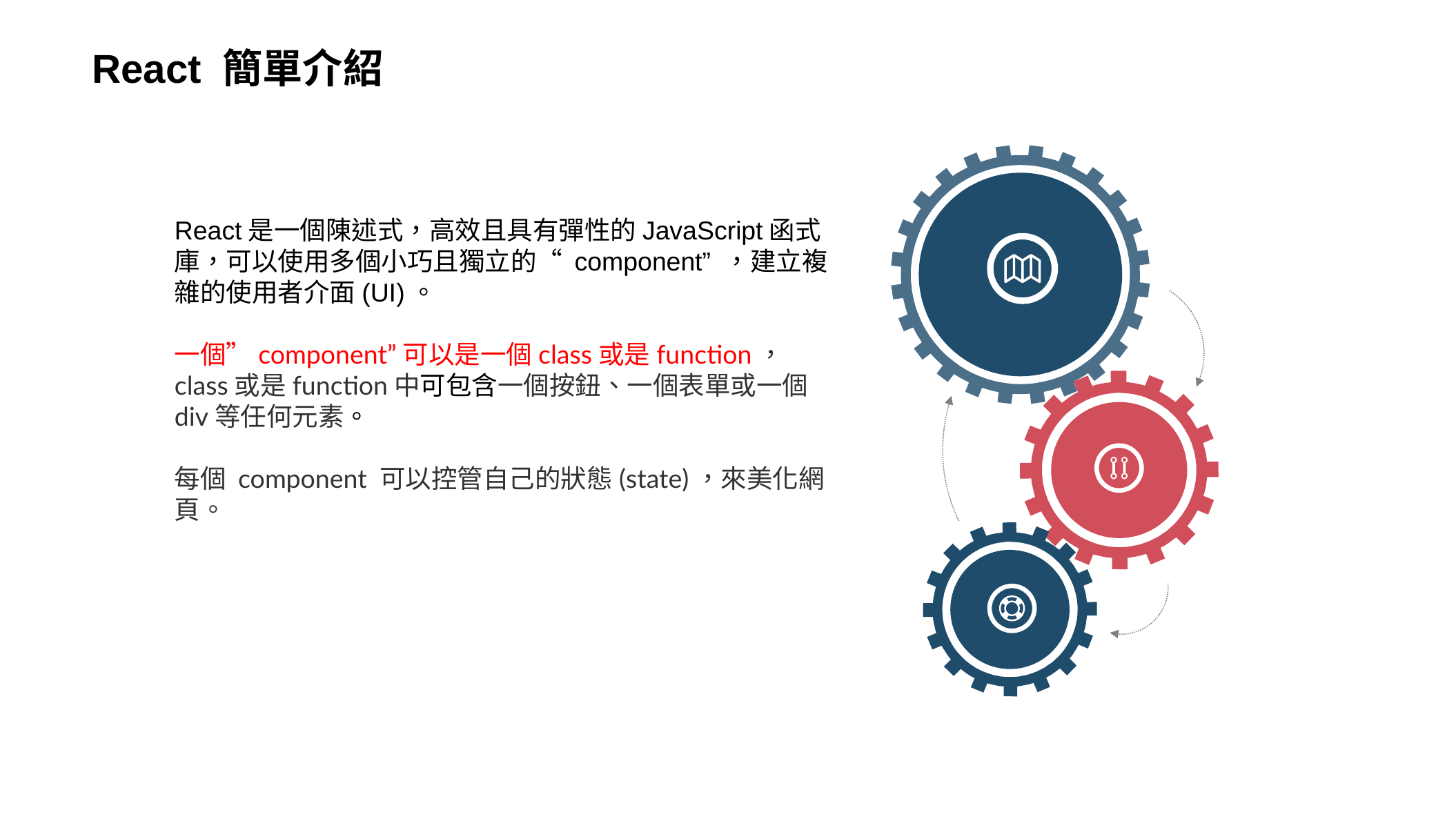

React 簡單介紹
React是一個陳述式，高效且具有彈性的JavaScript函式庫，可以使用多個小巧且獨立的“ component” ，建立複雜的使用者介面(UI)。

一個”component”可以是一個class或是function， class或是function中可包含一個按鈕、一個表單或一個div等任何元素。

每個 component 可以控管自己的狀態(state)，來美化網頁。